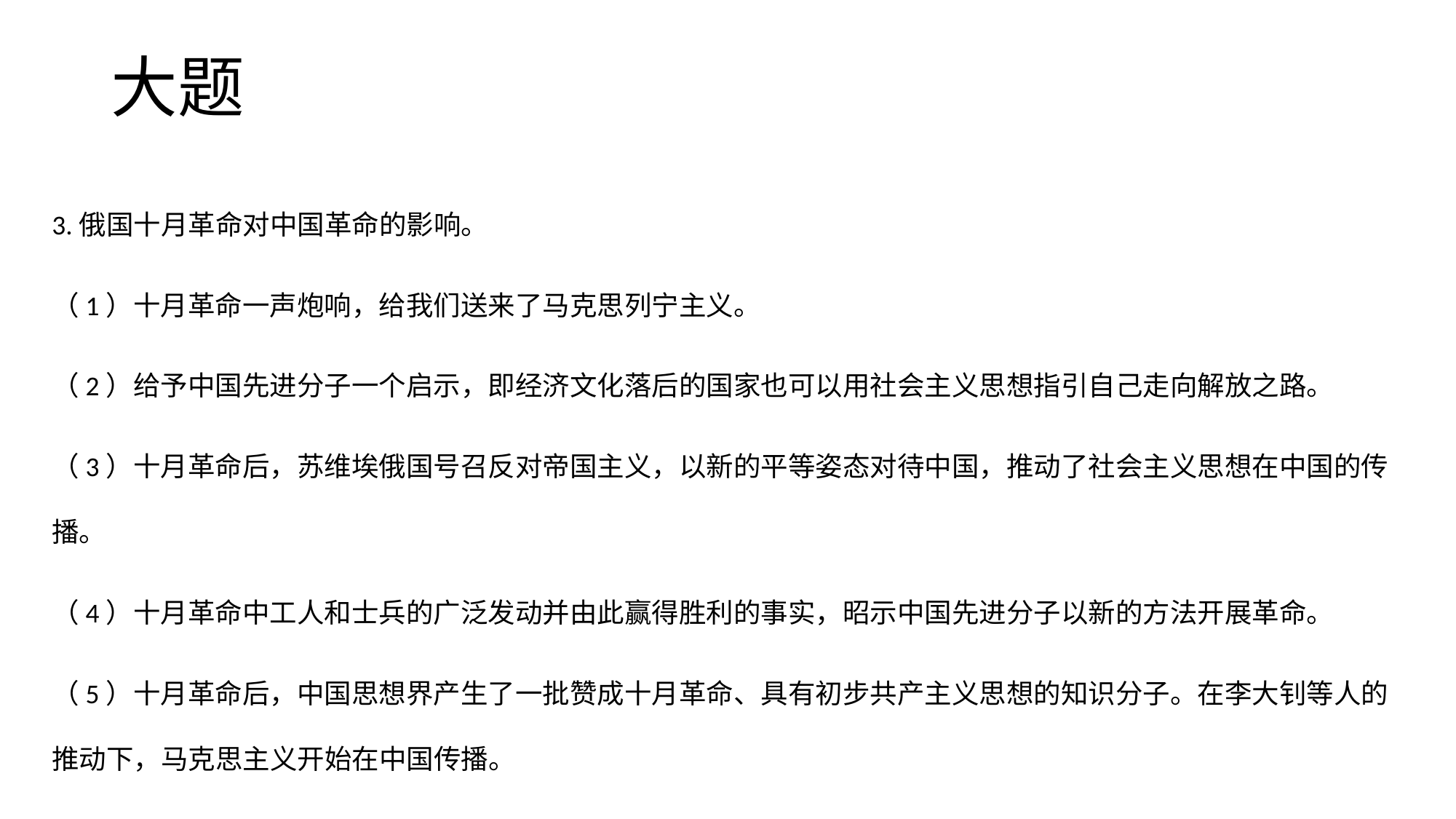

# 大题
3.俄国十月革命对中国革命的影响。
（1）十月革命一声炮响，给我们送来了马克思列宁主义。
（2）给予中国先进分子一个启示，即经济文化落后的国家也可以用社会主义思想指引自己走向解放之路。
（3）十月革命后，苏维埃俄国号召反对帝国主义，以新的平等姿态对待中国，推动了社会主义思想在中国的传播。
（4）十月革命中工人和士兵的广泛发动并由此赢得胜利的事实，昭示中国先进分子以新的方法开展革命。
（5）十月革命后，中国思想界产生了一批赞成十月革命、具有初步共产主义思想的知识分子。在李大钊等人的推动下，马克思主义开始在中国传播。